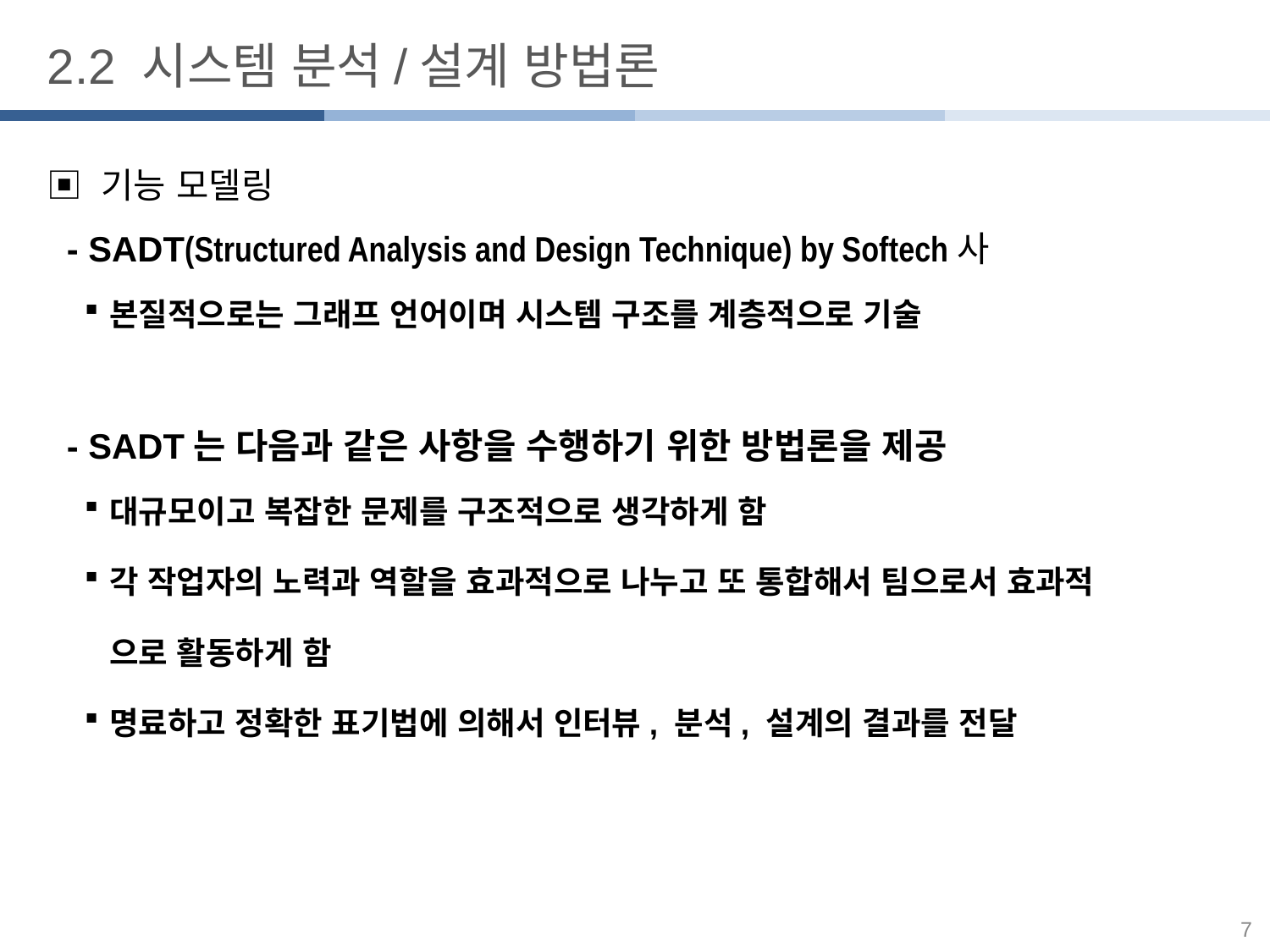

# 2.2 시스템 분석/설계 방법론
▣ 기능 모델링
  - SADT(Structured Analysis and Design Technique) by Softech사
본질적으로는 그래프 언어이며 시스템 구조를 계층적으로 기술

  - SADT는 다음과 같은 사항을 수행하기 위한 방법론을 제공
대규모이고 복잡한 문제를 구조적으로 생각하게 함
각 작업자의 노력과 역할을 효과적으로 나누고 또 통합해서 팀으로서 효과적
  으로 활동하게 함
명료하고 정확한 표기법에 의해서 인터뷰, 분석, 설계의 결과를 전달

7